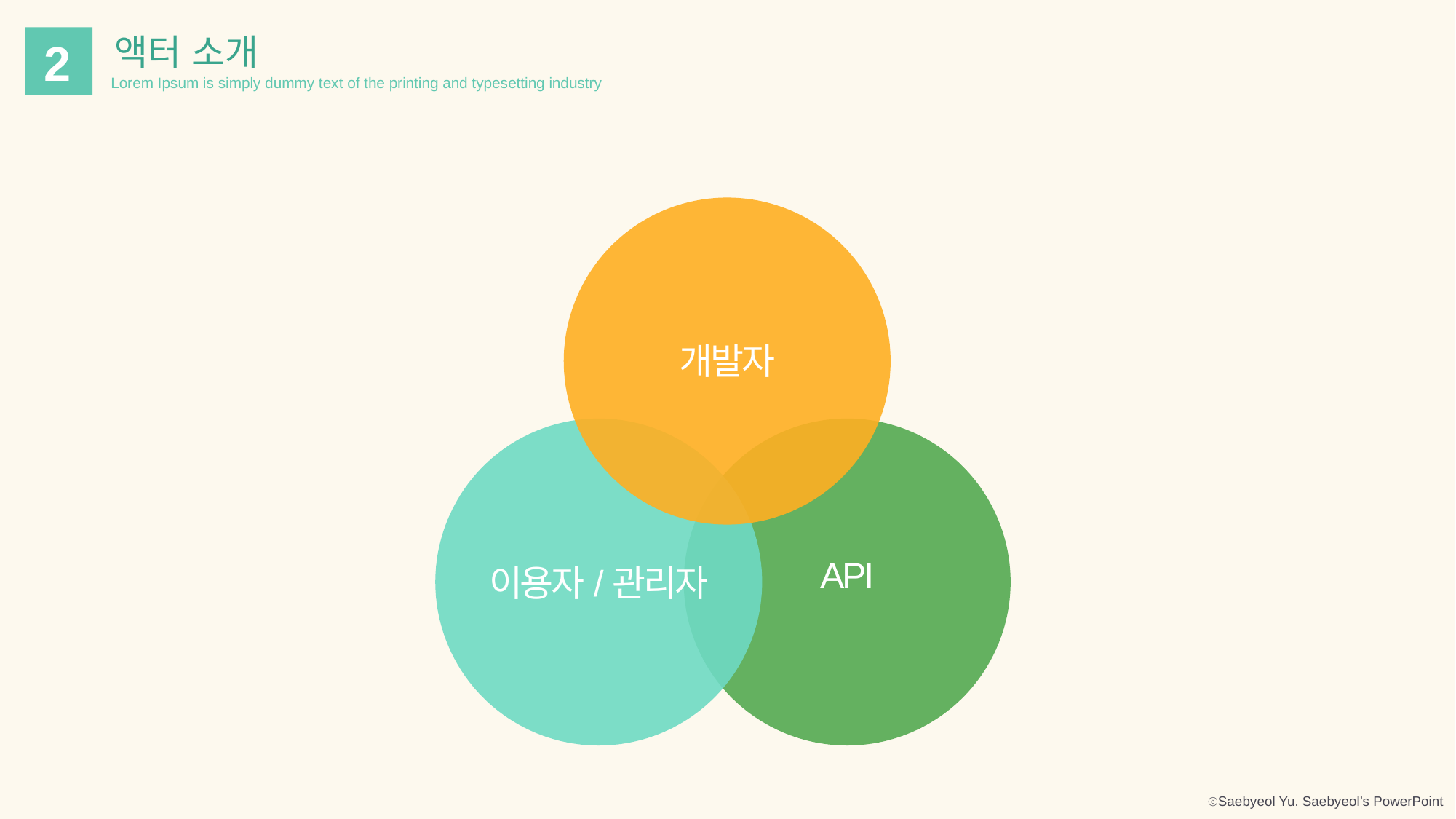

액터 소개
Lorem Ipsum is simply dummy text of the printing and typesetting industry

2

개발자

API
이용자/관리자